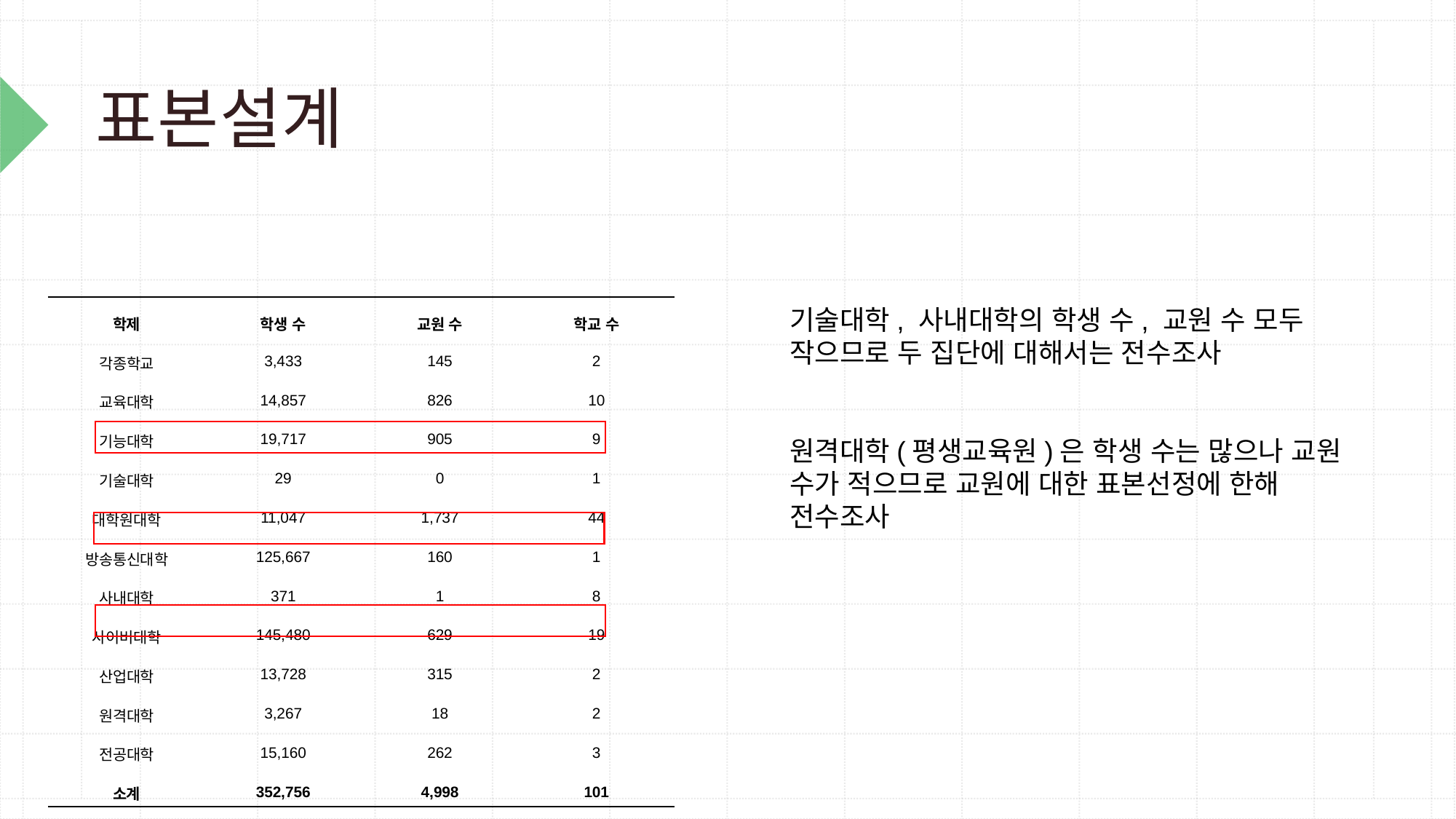

# 표본설계
기술대학, 사내대학의 학생 수, 교원 수 모두 작으므로 두 집단에 대해서는 전수조사

원격대학(평생교육원)은 학생 수는 많으나 교원 수가 적으므로 교원에 대한 표본선정에 한해 전수조사
| 학제 | 학생 수 | 교원 수 | 학교 수 |
| --- | --- | --- | --- |
| 각종학교 | 3,433 | 145 | 2 |
| 교육대학 | 14,857 | 826 | 10 |
| 기능대학 | 19,717 | 905 | 9 |
| 기술대학 | 29 | 0 | 1 |
| 대학원대학 | 11,047 | 1,737 | 44 |
| 방송통신대학 | 125,667 | 160 | 1 |
| 사내대학 | 371 | 1 | 8 |
| 사이버대학 | 145,480 | 629 | 19 |
| 산업대학 | 13,728 | 315 | 2 |
| 원격대학 | 3,267 | 18 | 2 |
| 전공대학 | 15,160 | 262 | 3 |
| 소계 | 352,756 | 4,998 | 101 |